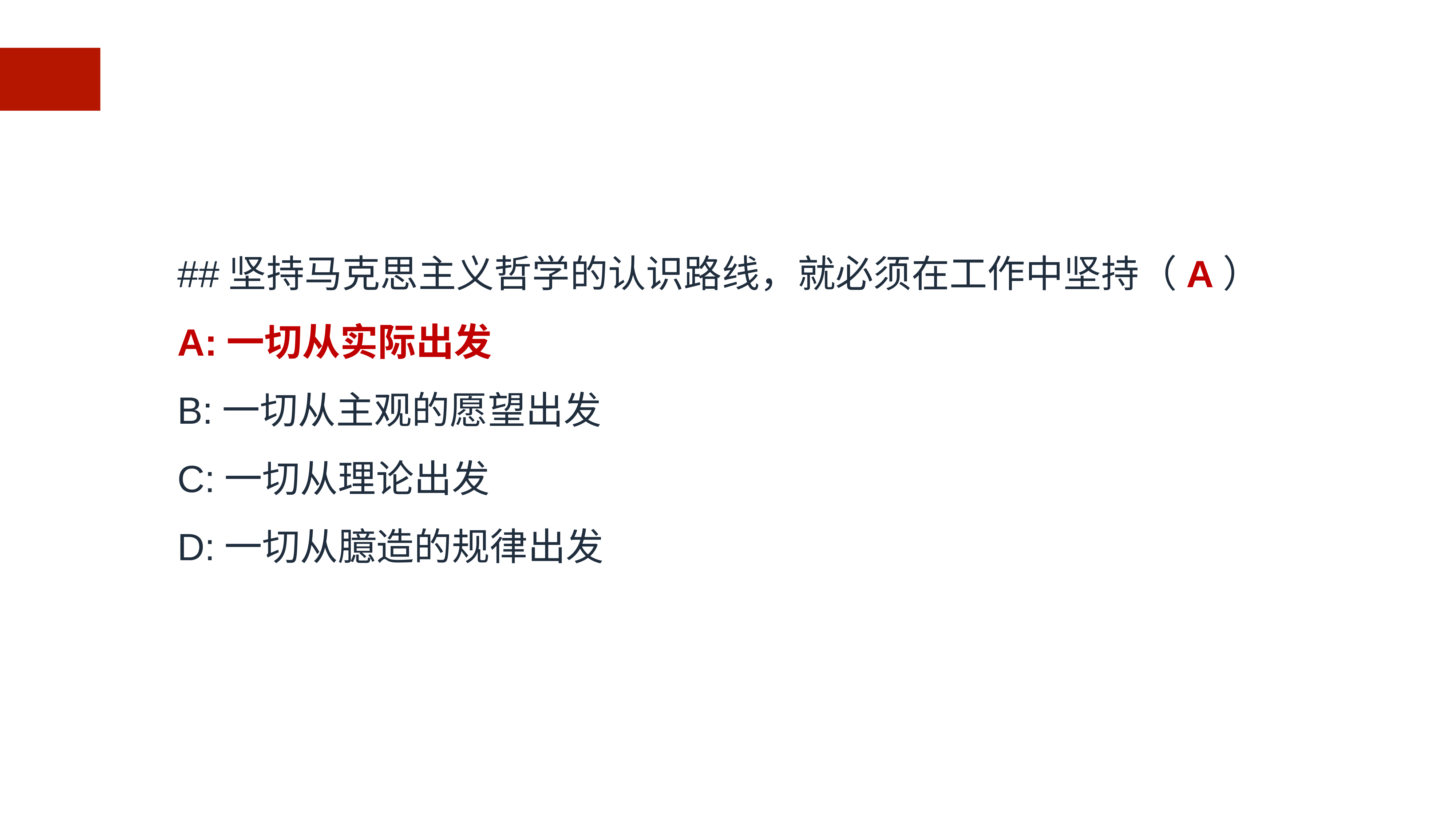

##坚持马克思主义哲学的认识路线，就必须在工作中坚持（A）
A:一切从实际出发
B:一切从主观的愿望出发
C:一切从理论出发
D:一切从臆造的规律出发